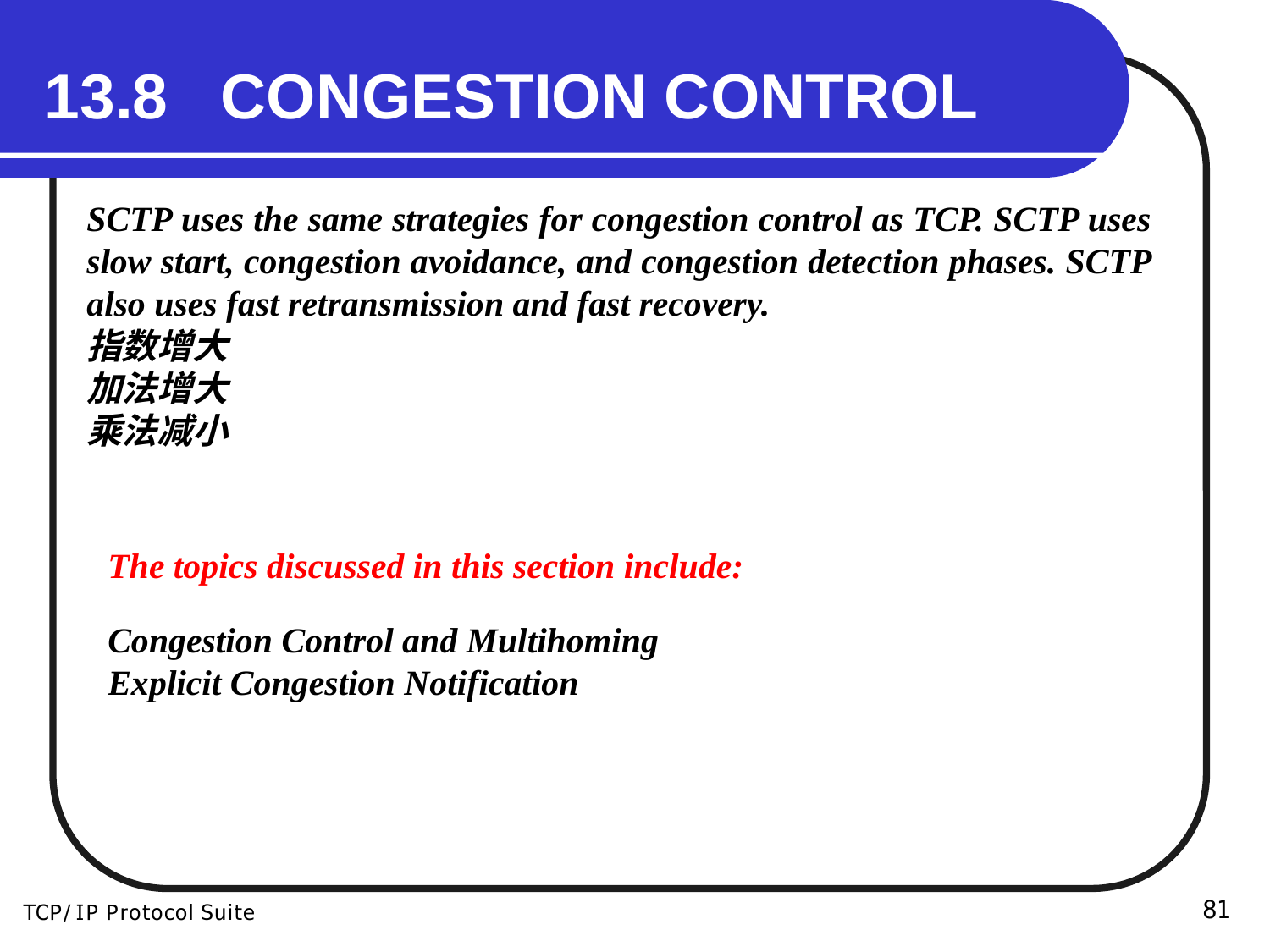

13.8   CONGESTION CONTROL
SCTP uses the same strategies for congestion control as TCP. SCTP uses slow start, congestion avoidance, and congestion detection phases. SCTP also uses fast retransmission and fast recovery.
指数增大
加法增大
乘法减小
The topics discussed in this section include:
Congestion Control and Multihoming
Explicit Congestion Notification
81
TCP/IP Protocol Suite